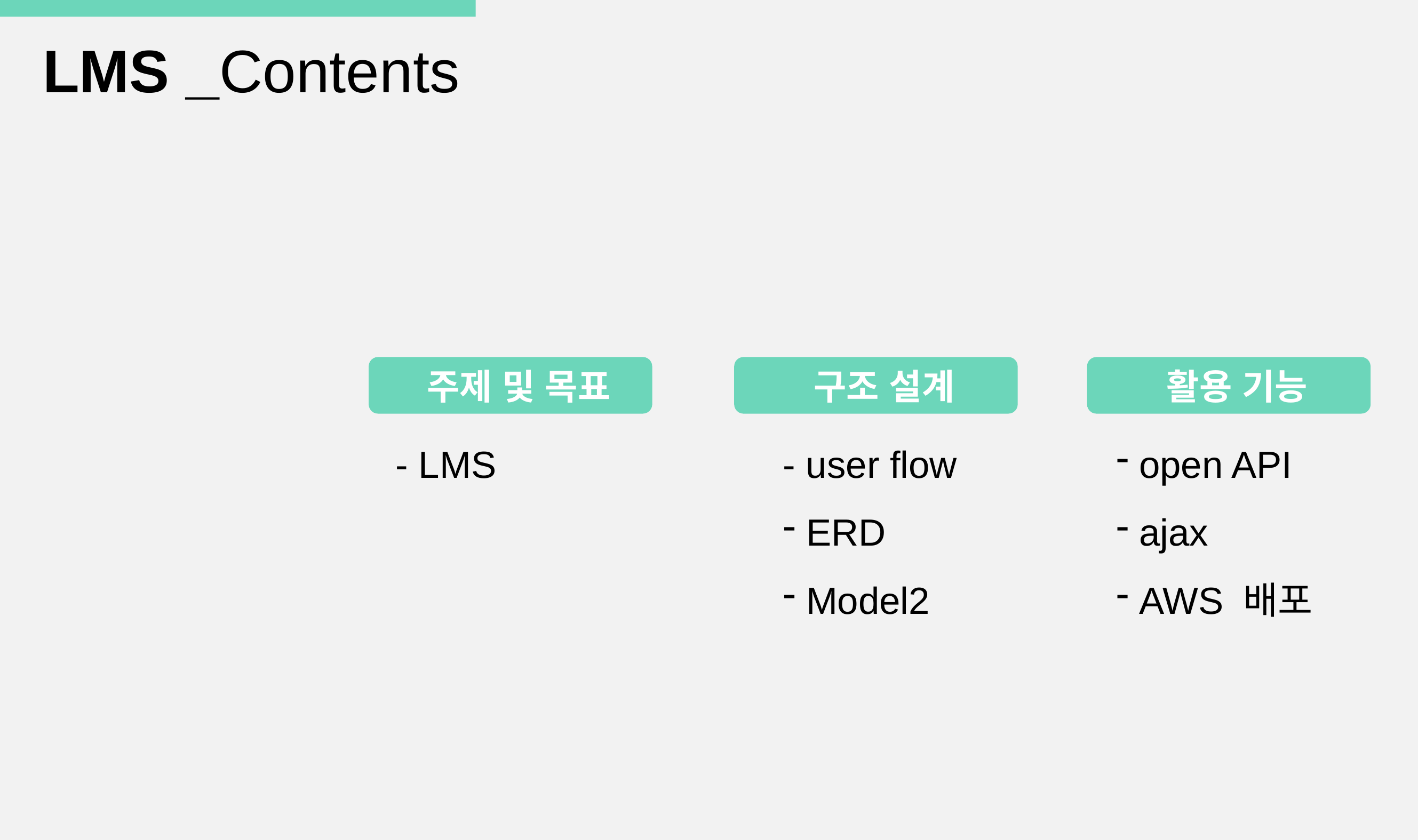

LMS _Contents
 주제 및 목표
 구조 설계
 활용 기능
- LMS
- user flow
 ERD
 Model2

 open API
 ajax
 AWS 배포